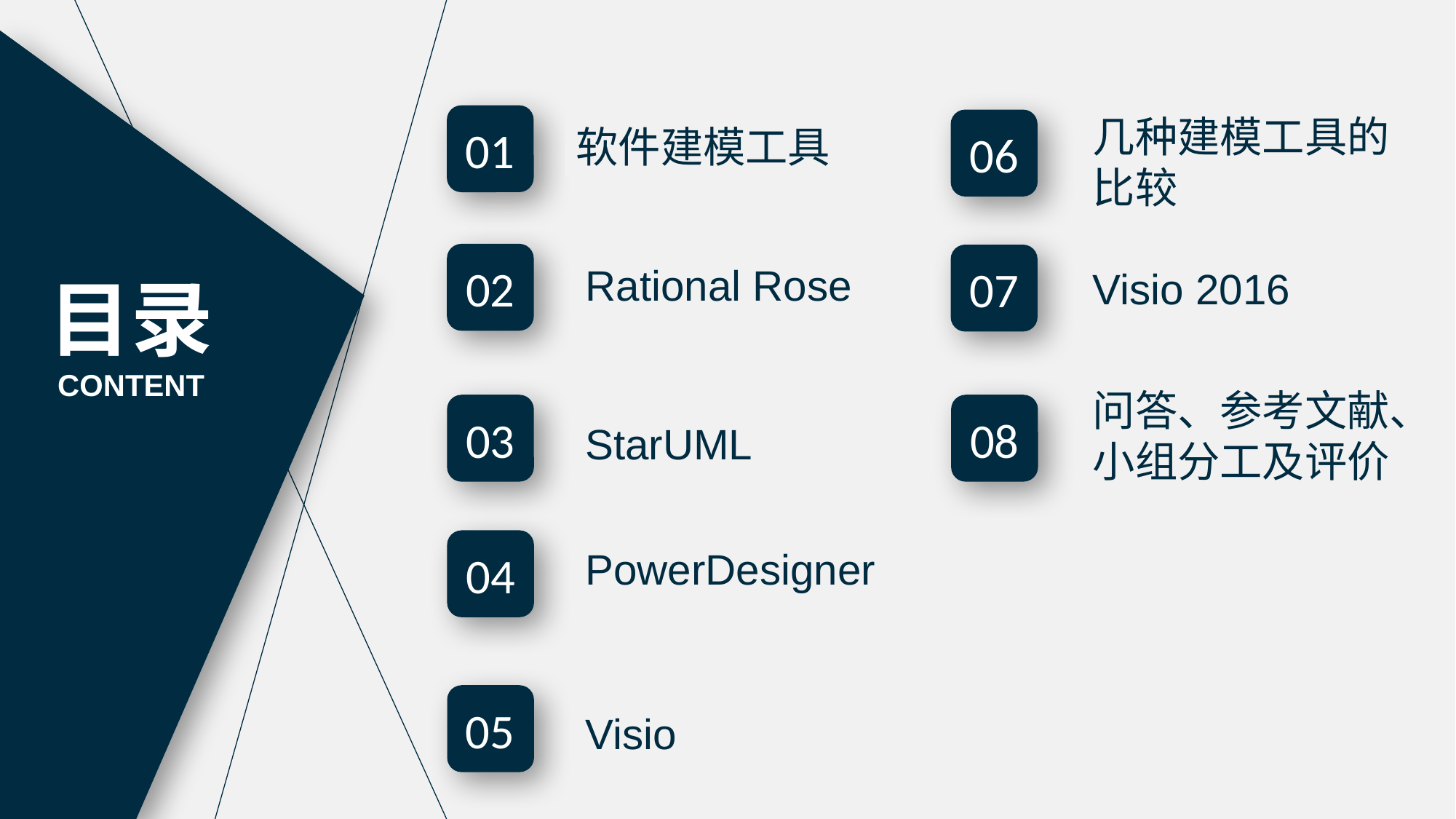

几种建模工具的比较

软件建模工具
01
06

Rational Rose
02
07
Visio 2016
目录
CONTENT
问答、参考文献、小组分工及评价

0
03
08
StarUML

PowerDesigner
04

05
Visio